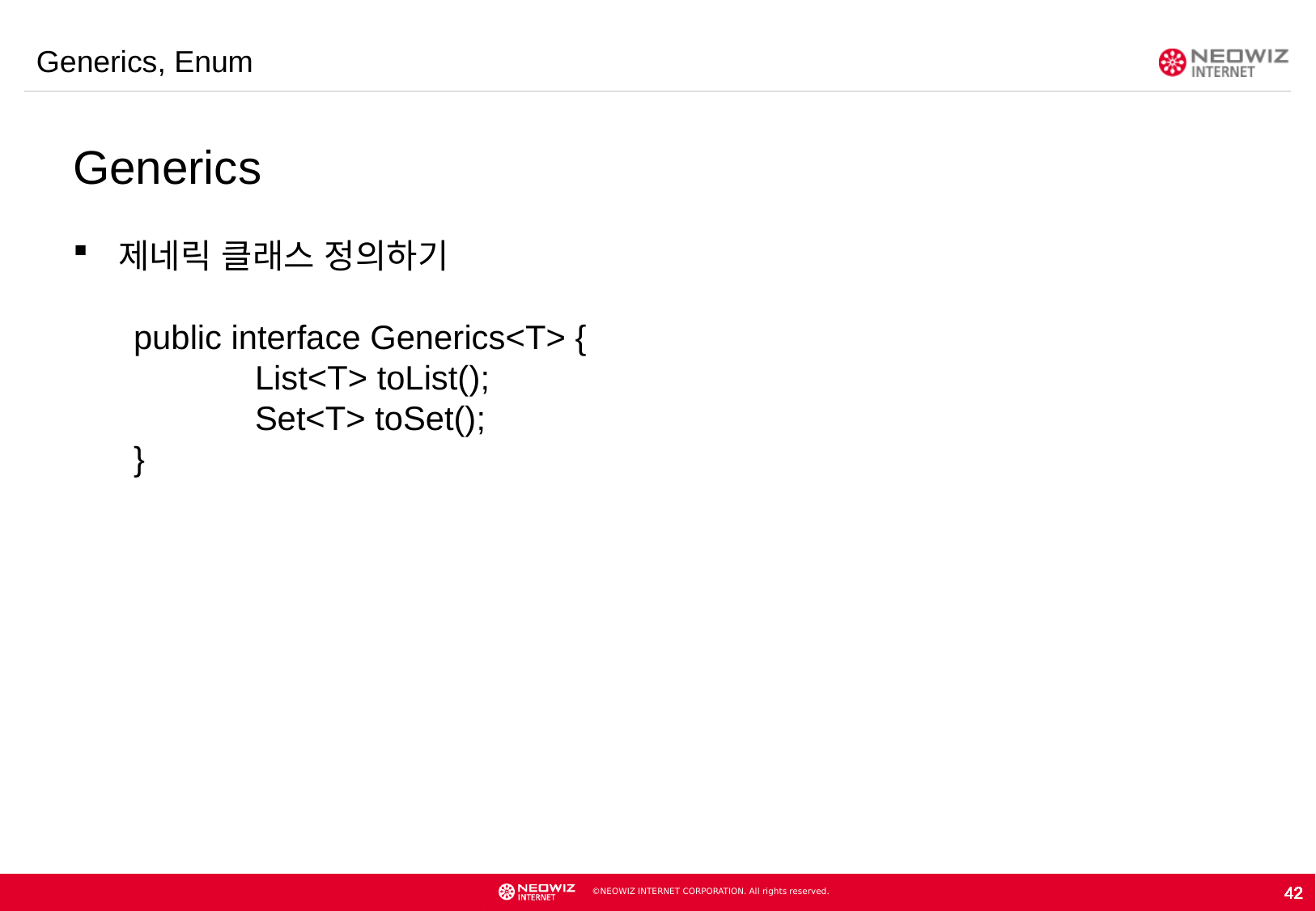

Generics, Enum

Generics

제네릭 클래스 정의하기

public interface Generics<T> {
	List<T> toList();
	Set<T> toSet();
}

42
42
42
42
42
42
42
42
42
42
42
42
42
42
42
42
42
42
42
42
42
42
42
42